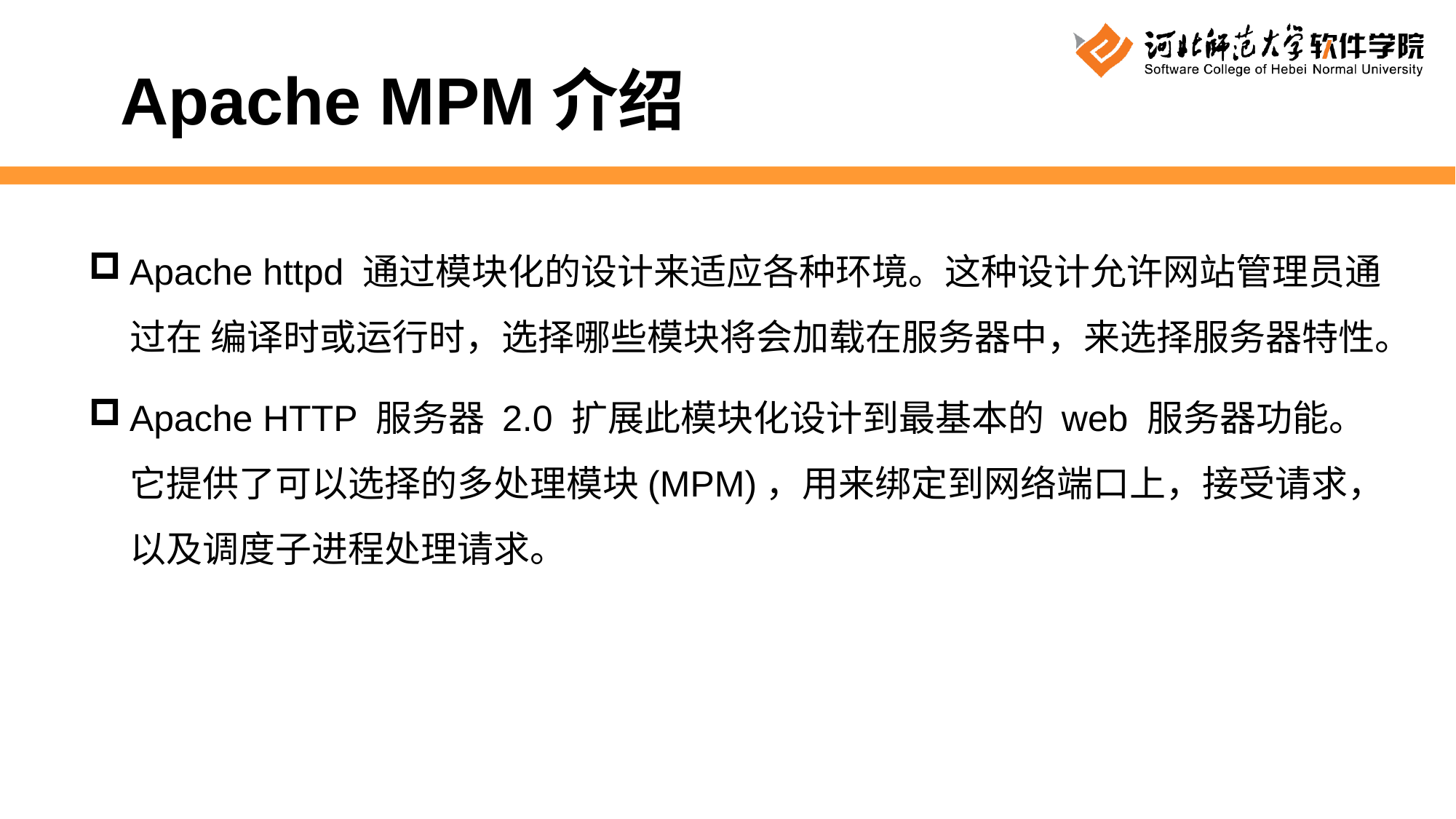

Apache MPM介绍
Apache httpd 通过模块化的设计来适应各种环境。这种设计允许网站管理员通过在 编译时或运行时，选择哪些模块将会加载在服务器中，来选择服务器特性。
Apache HTTP 服务器 2.0 扩展此模块化设计到最基本的 web 服务器功能。 它提供了可以选择的多处理模块(MPM)，用来绑定到网络端口上，接受请求， 以及调度子进程处理请求。